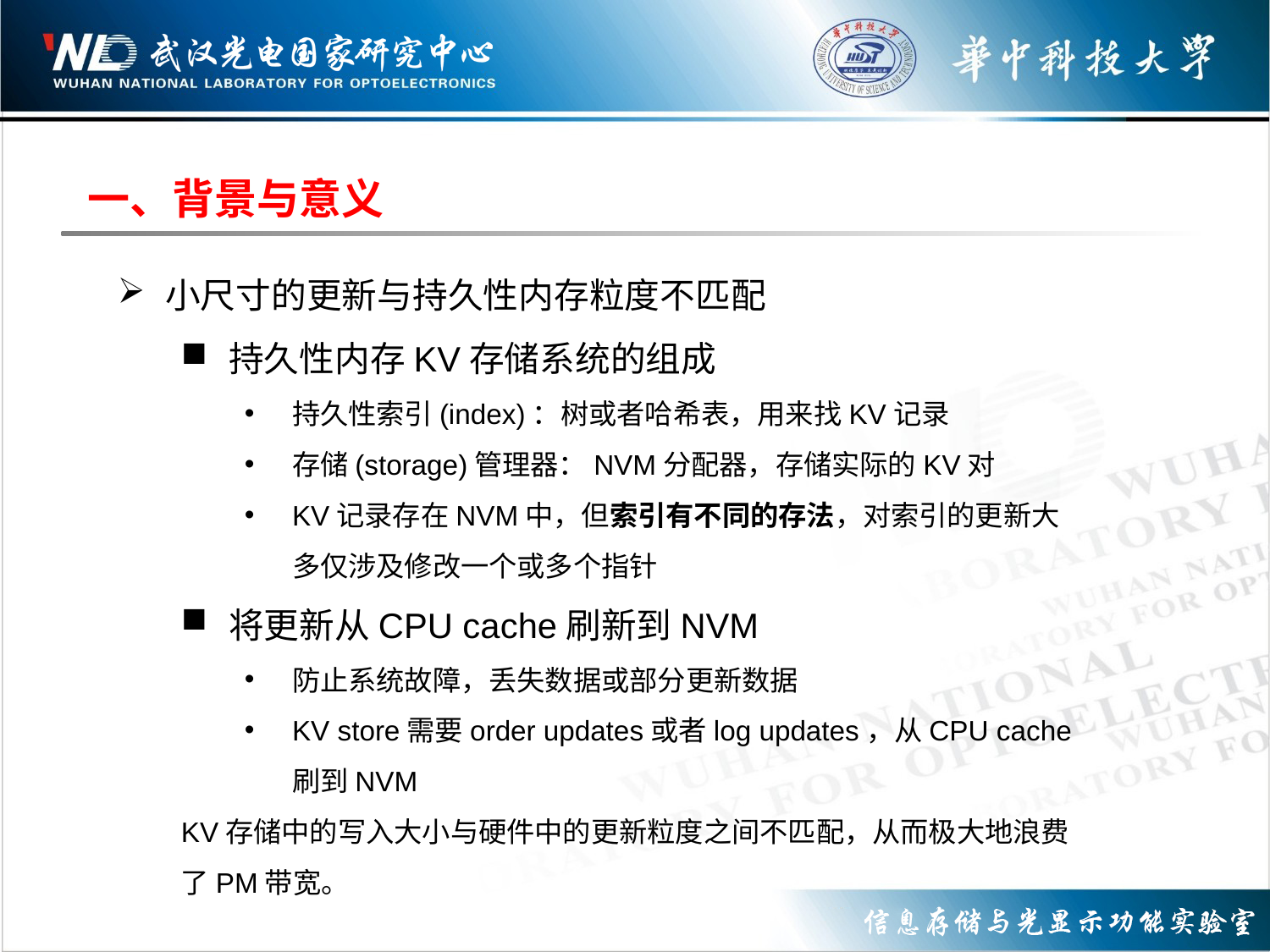

一、背景与意义
小尺寸的更新与持久性内存粒度不匹配
持久性内存KV存储系统的组成
持久性索引(index)：树或者哈希表，用来找KV记录
存储(storage)管理器：NVM分配器，存储实际的KV对
KV记录存在NVM中，但索引有不同的存法，对索引的更新大多仅涉及修改一个或多个指针
将更新从CPU cache刷新到NVM
防止系统故障，丢失数据或部分更新数据
KV store需要order updates或者log updates，从CPU cache刷到NVM
KV存储中的写入大小与硬件中的更新粒度之间不匹配，从而极大地浪费了PM带宽。